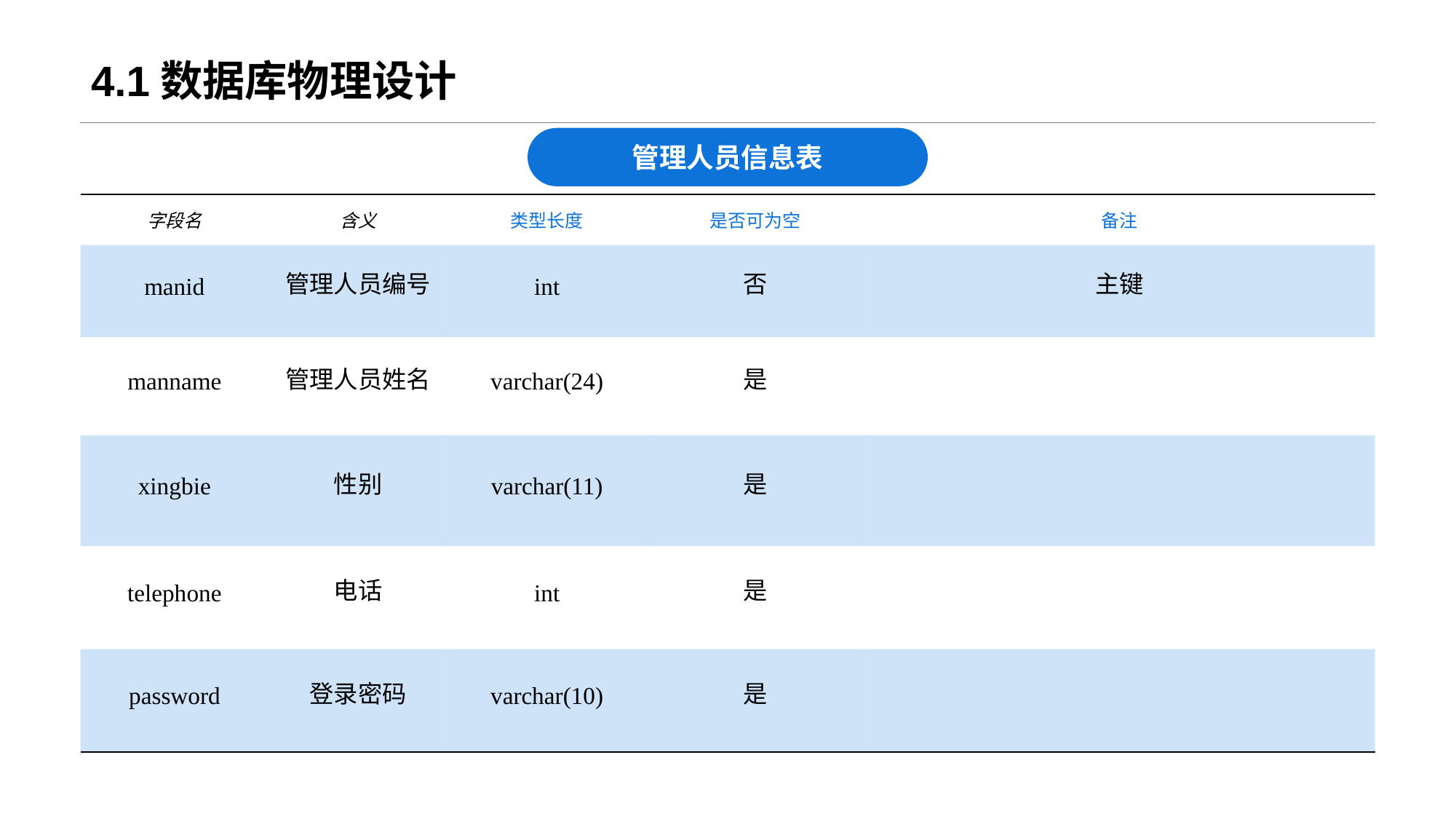

# 4.1数据库物理设计
管理人员信息表
| 字段名 | 含义 | 类型长度 | 是否可为空 | 备注 |
| --- | --- | --- | --- | --- |
| manid | 管理人员编号 | int | 否 | 主键 |
| manname | 管理人员姓名 | varchar(24) | 是 |  |
| xingbie | 性别 | varchar(11) | 是 |  |
| telephone | 电话 | int | 是 |  |
| password | 登录密码 | varchar(10) | 是 |  |